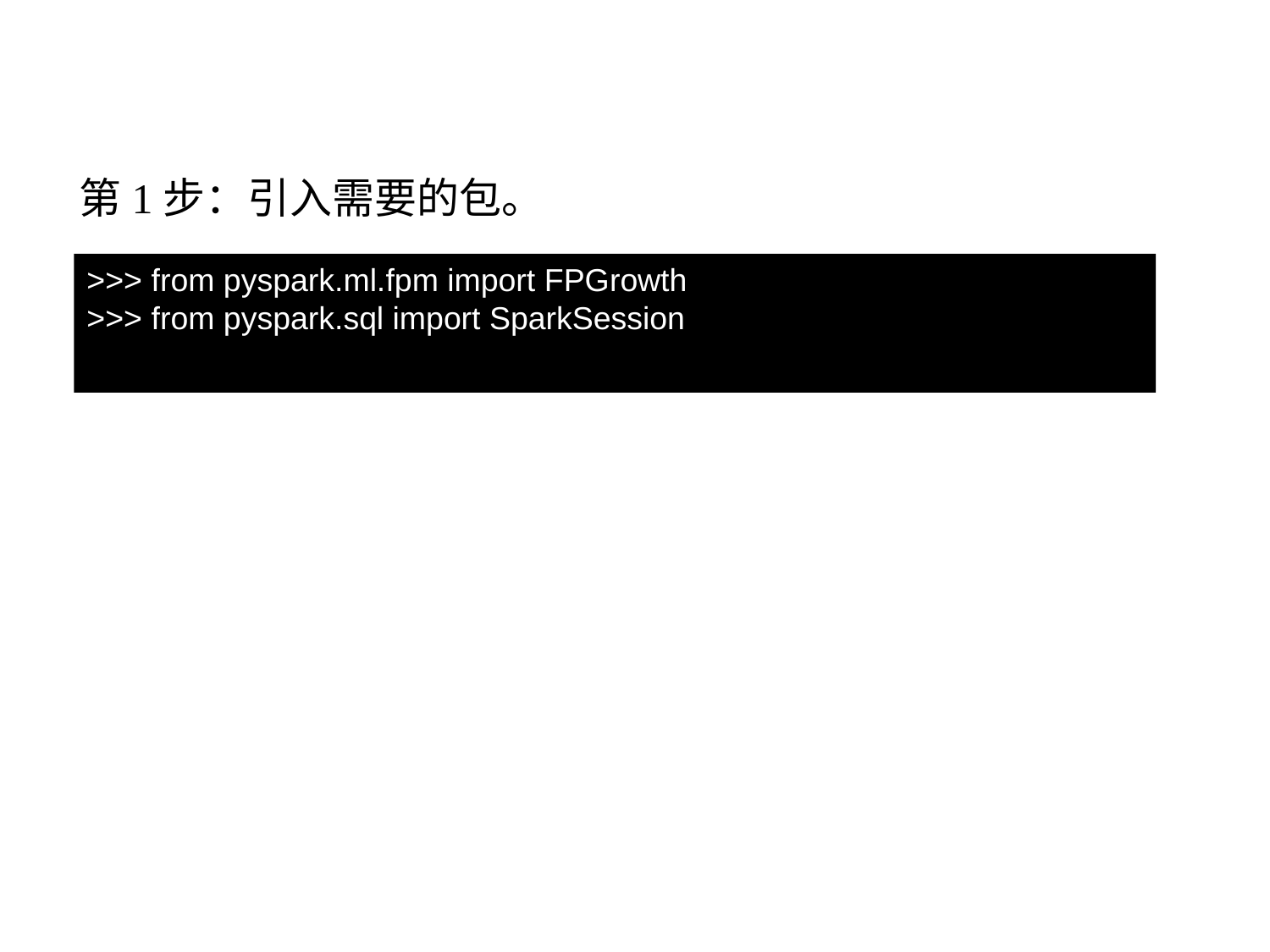

9.9.2 FP-Growth 算法
第1步：引入需要的包。
>>> from pyspark.ml.fpm import FPGrowth
>>> from pyspark.sql import SparkSession